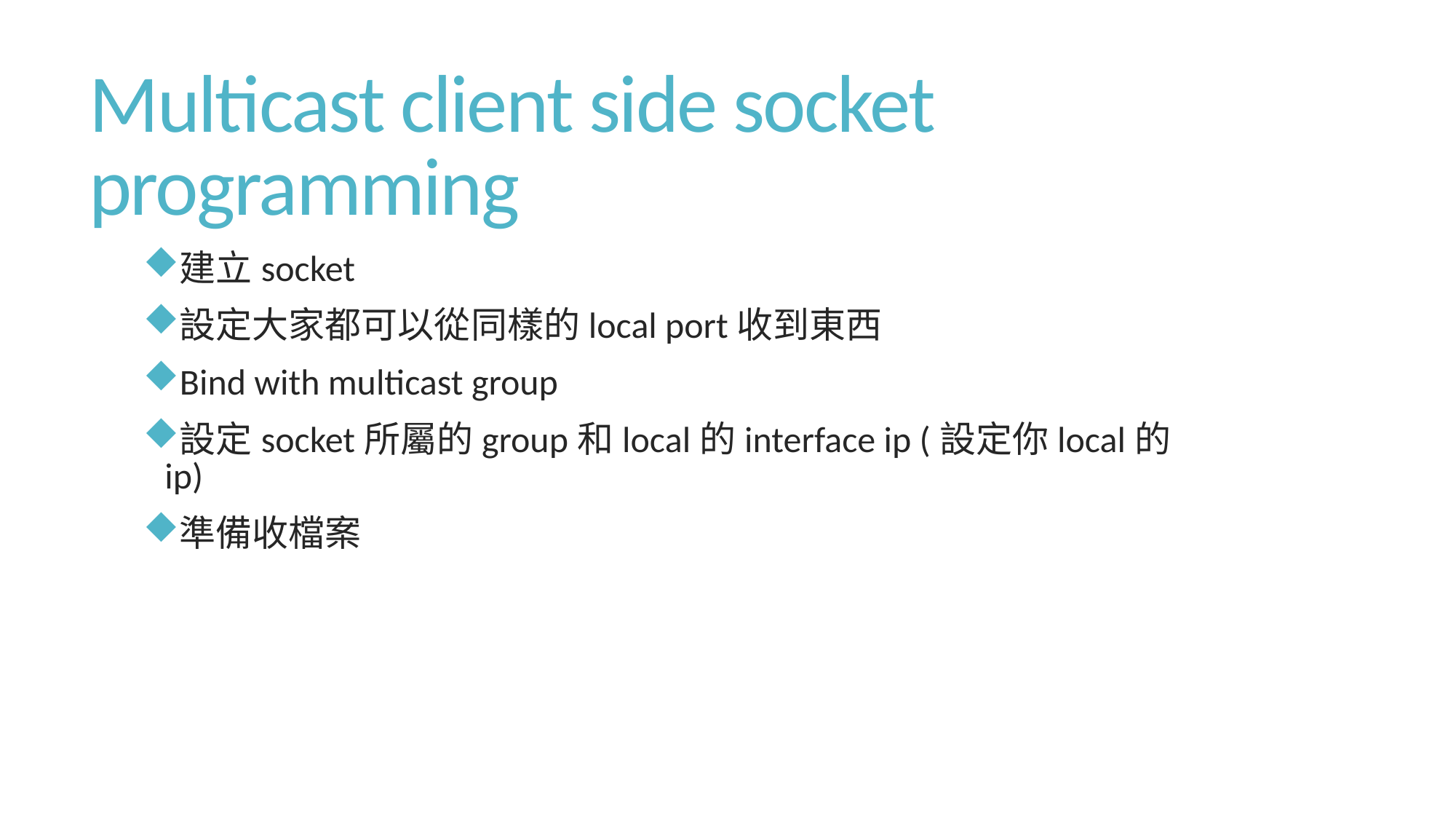

Multicast client side socket programming
建立socket
設定大家都可以從同樣的local port收到東西
Bind with multicast group
設定socket所屬的group和local的interface ip (設定你local的ip)
準備收檔案